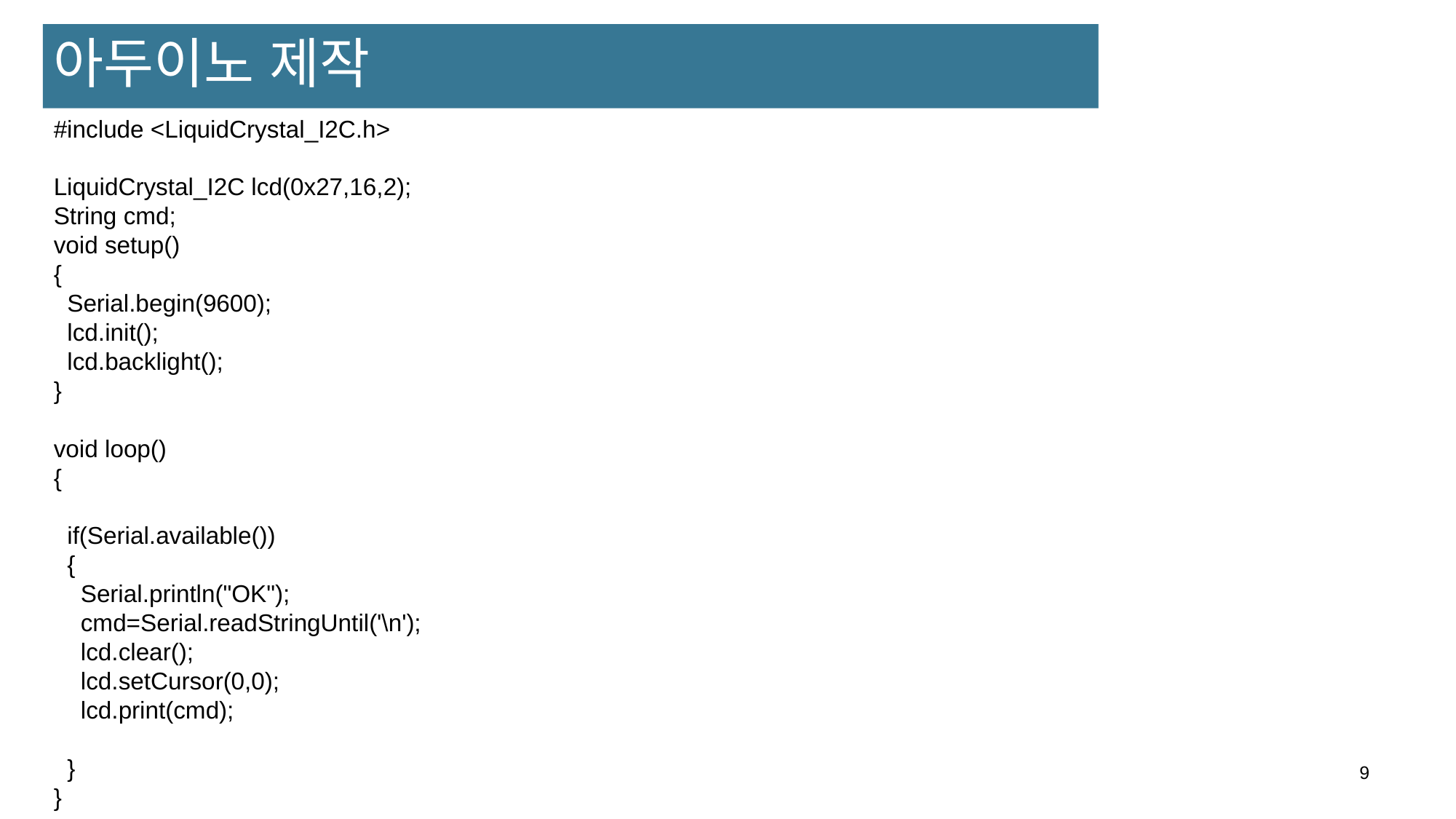

아두이노 제작
#include <LiquidCrystal_I2C.h>

LiquidCrystal_I2C lcd(0x27,16,2);
String cmd;
void setup()
{
  Serial.begin(9600);
  lcd.init();
  lcd.backlight();
}

void loop()
{

  if(Serial.available())
  {
    Serial.println("OK");
    cmd=Serial.readStringUntil('\n');
    lcd.clear();
    lcd.setCursor(0,0);
    lcd.print(cmd);

  }
}